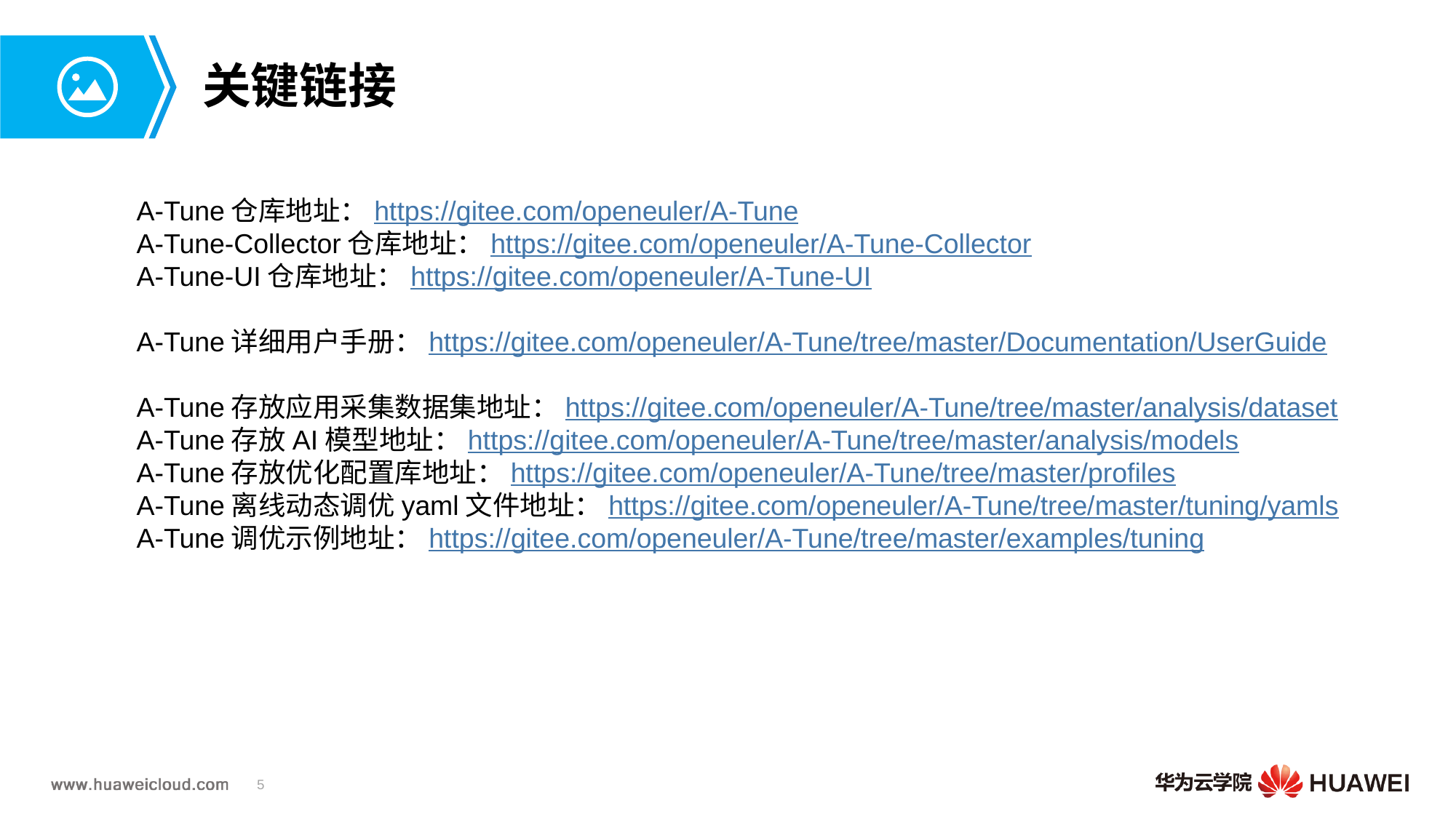

# 关键链接
A-Tune仓库地址：https://gitee.com/openeuler/A-Tune
A-Tune-Collector仓库地址：https://gitee.com/openeuler/A-Tune-Collector
A-Tune-UI仓库地址：https://gitee.com/openeuler/A-Tune-UI

A-Tune详细用户手册：https://gitee.com/openeuler/A-Tune/tree/master/Documentation/UserGuide

A-Tune存放应用采集数据集地址：https://gitee.com/openeuler/A-Tune/tree/master/analysis/dataset
A-Tune存放AI模型地址：https://gitee.com/openeuler/A-Tune/tree/master/analysis/models
A-Tune存放优化配置库地址：https://gitee.com/openeuler/A-Tune/tree/master/profiles
A-Tune离线动态调优yaml文件地址：https://gitee.com/openeuler/A-Tune/tree/master/tuning/yamls
A-Tune调优示例地址：https://gitee.com/openeuler/A-Tune/tree/master/examples/tuning